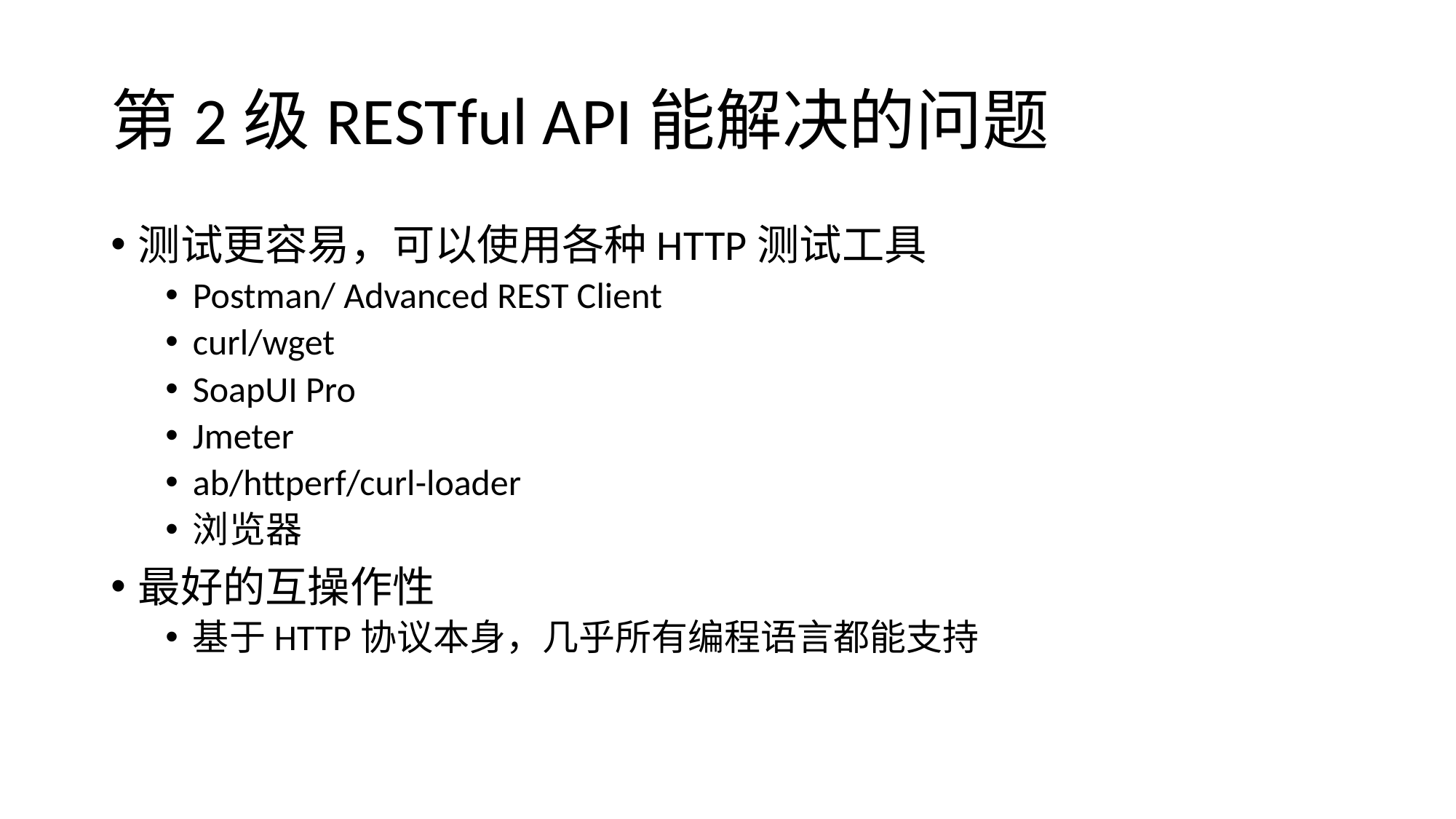

# 第2级RESTful API能解决的问题
测试更容易，可以使用各种HTTP测试工具
Postman/ Advanced REST Client
curl/wget
SoapUI Pro
Jmeter
ab/httperf/curl-loader
浏览器
最好的互操作性
基于HTTP协议本身，几乎所有编程语言都能支持